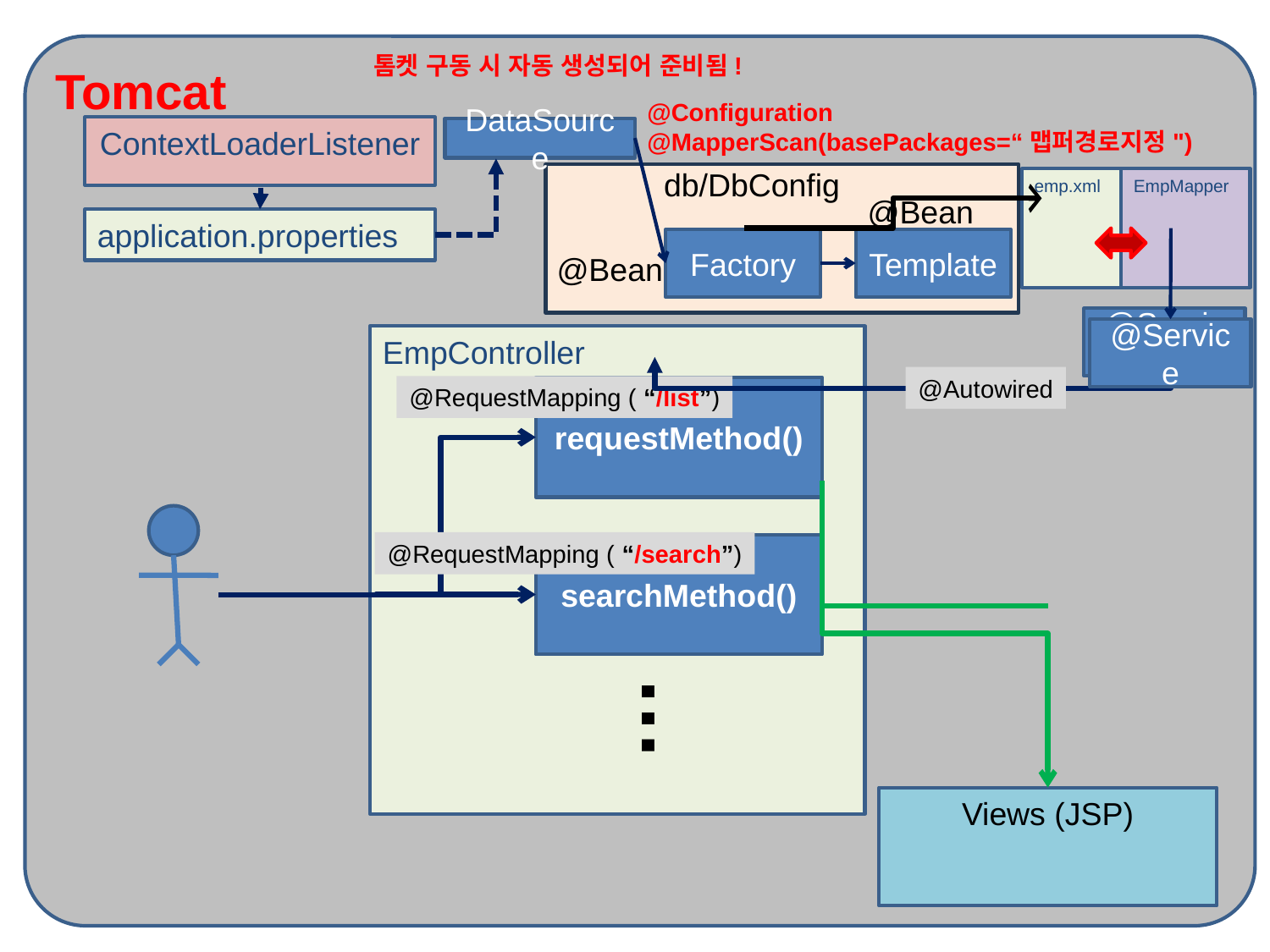

Tomcat
톰켓 구동 시 자동 생성되어 준비됨!
@Configuration
@MapperScan(basePackages=“맵퍼경로지정")

ContextLoaderListener
DataSource
db/DbConfig

emp.xml
EmpMapper
@Bean
application.properties

Factory
Template
@Bean
@Service
@Service
EmpController
@Autowired
@RequestMapping ( “/list”)
requestMethod()

@RequestMapping ( “/search”)
searchMethod()
…
Views (JSP)